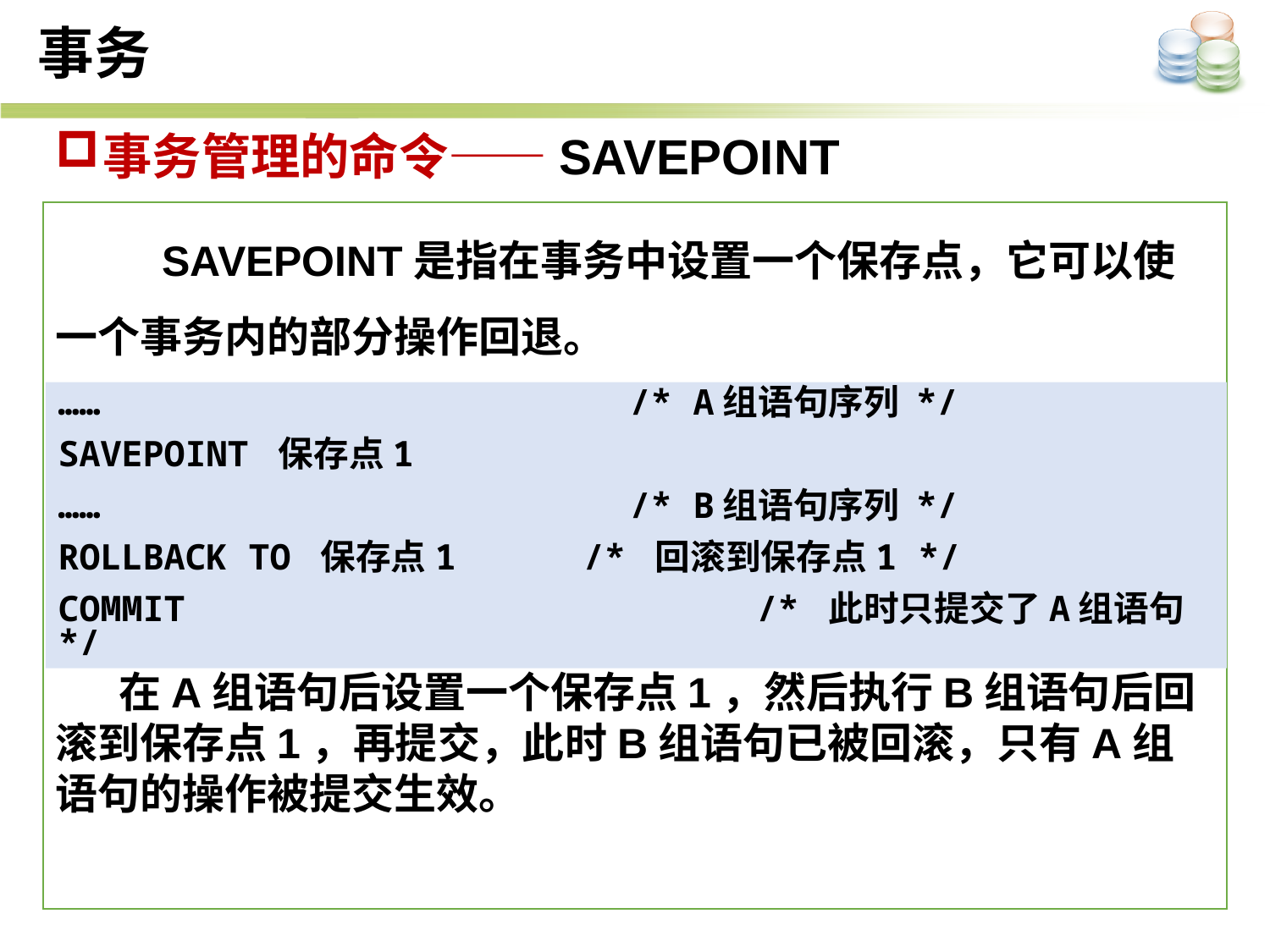

事务
事务管理的命令——SAVEPOINT
         SAVEPOINT是指在事务中设置一个保存点，它可以使一个事务内的部分操作回退。

在A组语句后设置一个保存点1，然后执行B组语句后回滚到保存点1，再提交，此时B组语句已被回滚，只有A组语句的操作被提交生效。
…… 				   /* A组语句序列 */
SAVEPOINT 保存点1
……				   /* B组语句序列 */
ROLLBACK TO 保存点1      /* 回滚到保存点1 */
COMMIT				   /* 此时只提交了A组语句 */
23